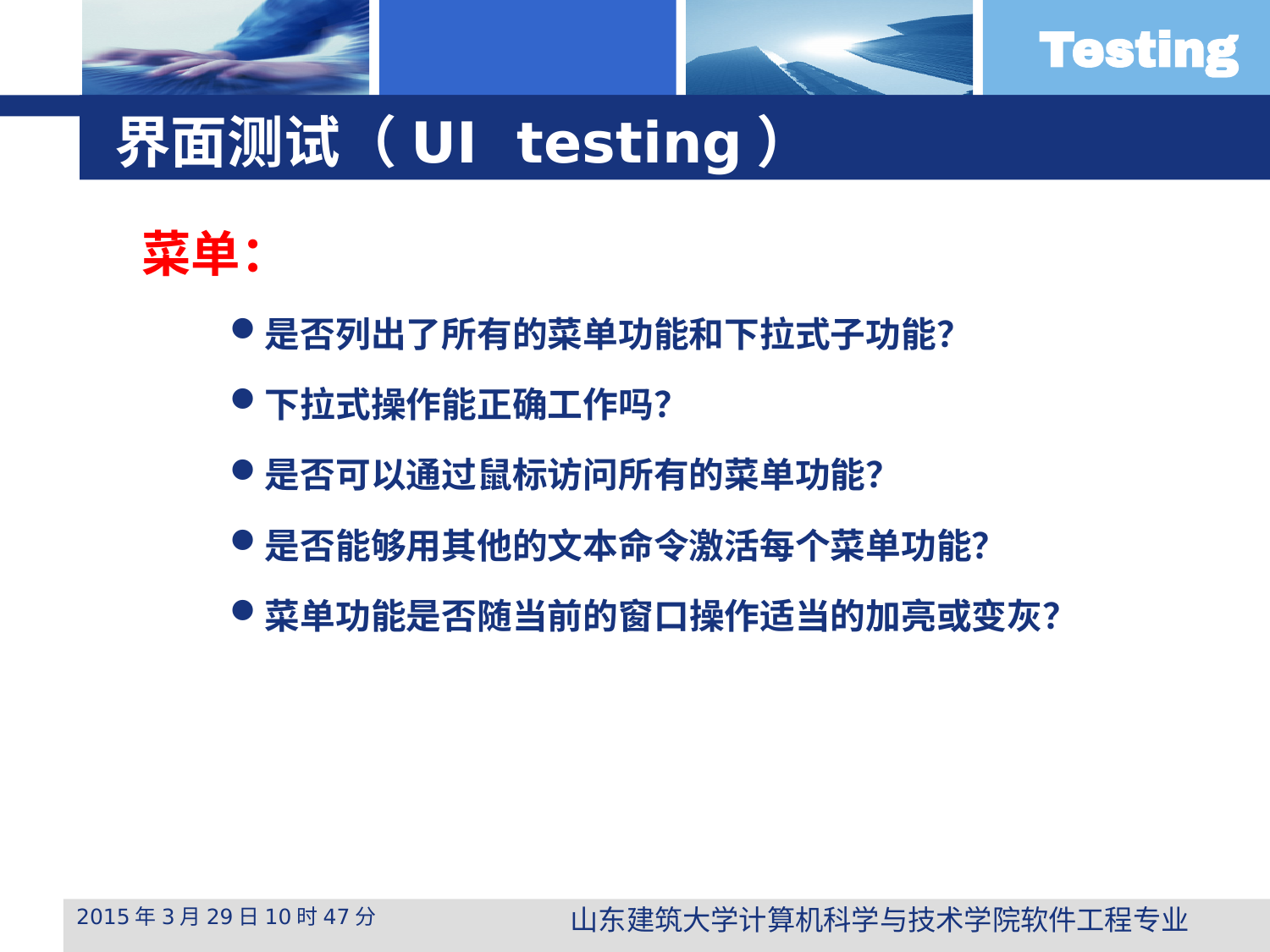

# 界面测试（UI  testing）
  菜单：
是否列出了所有的菜单功能和下拉式子功能？
下拉式操作能正确工作吗？
是否可以通过鼠标访问所有的菜单功能？
是否能够用其他的文本命令激活每个菜单功能？
菜单功能是否随当前的窗口操作适当的加亮或变灰？
山东建筑大学计算机科学与技术学院软件工程专业
2015年3月29日10时47分